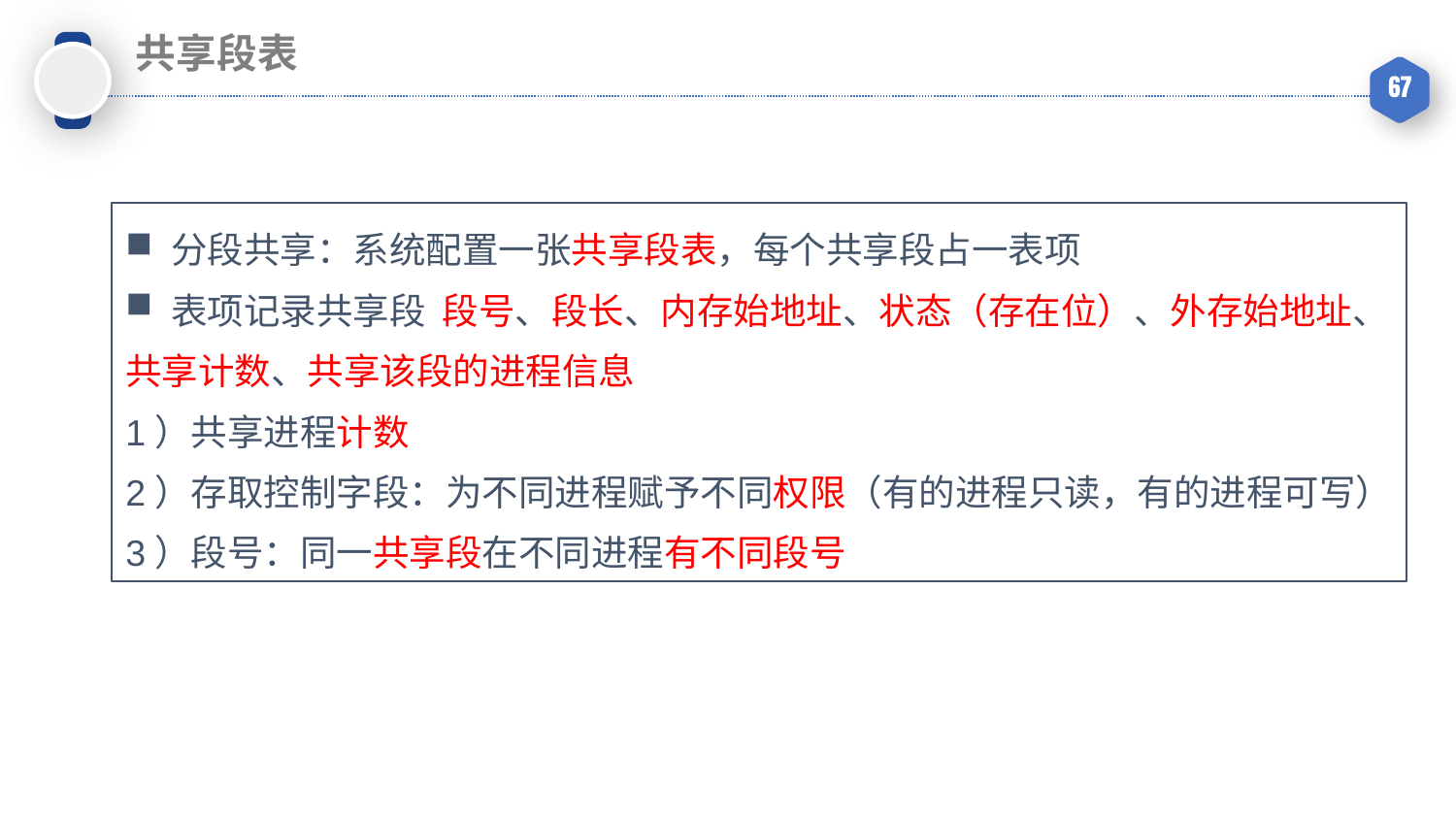

共享段表
分段共享：系统配置一张共享段表，每个共享段占一表项
表项记录共享段  段号、段长、内存始地址、状态（存在位）、外存始地址、
共享计数、共享该段的进程信息
1）共享进程计数
2）存取控制字段：为不同进程赋予不同权限（有的进程只读，有的进程可写）
3）段号：同一共享段在不同进程有不同段号